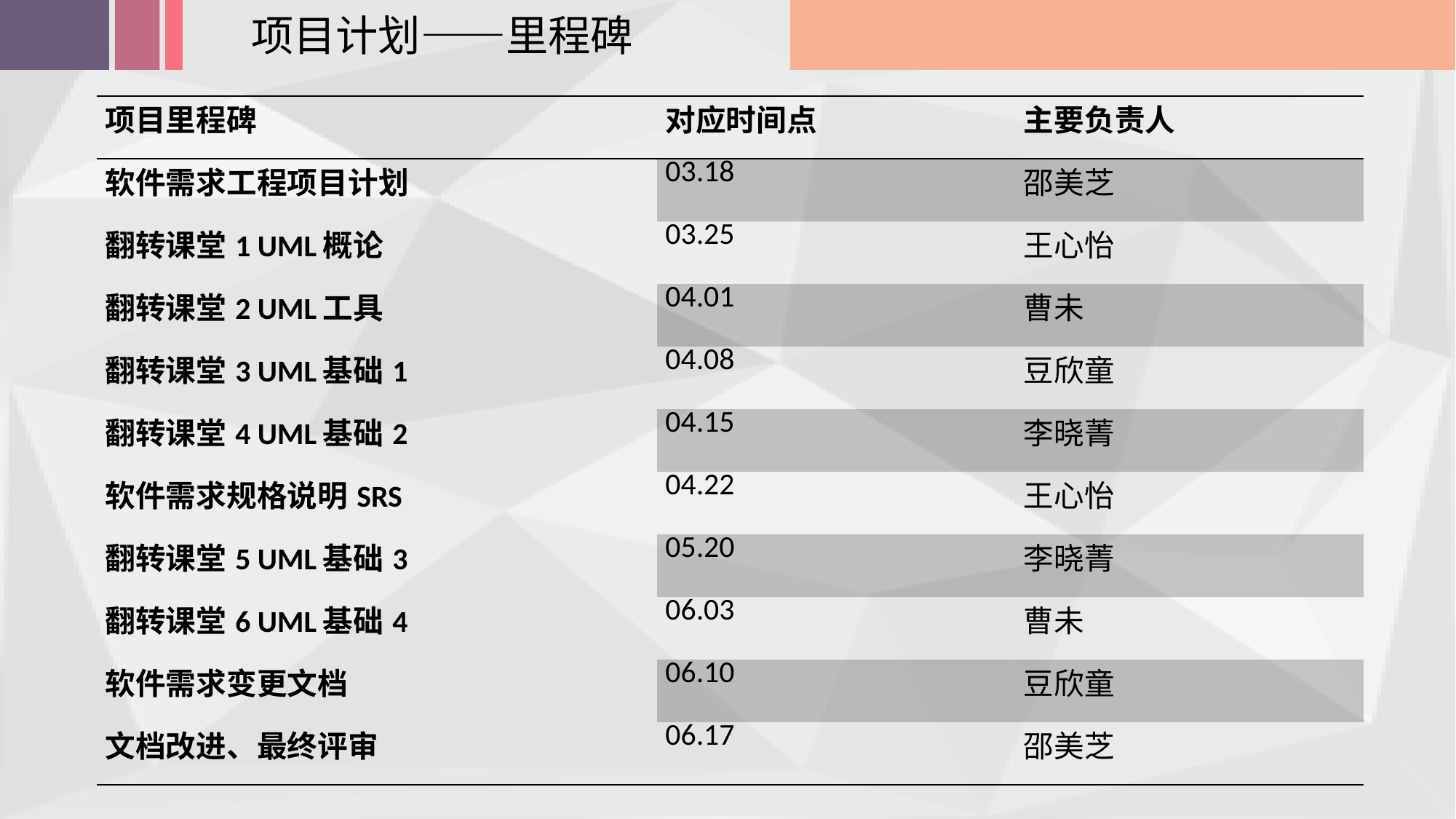

项目计划——里程碑
| 项目里程碑 | 对应时间点 | 主要负责人 |
| --- | --- | --- |
| 软件需求工程项目计划 | 03.18 | 邵美芝 |
| 翻转课堂1 UML概论 | 03.25 | 王心怡 |
| 翻转课堂2 UML工具 | 04.01 | 曹未 |
| 翻转课堂3 UML基础1 | 04.08 | 豆欣童 |
| 翻转课堂4 UML基础2 | 04.15 | 李晓菁 |
| 软件需求规格说明SRS | 04.22 | 王心怡 |
| 翻转课堂5 UML基础3 | 05.20 | 李晓菁 |
| 翻转课堂6 UML基础4 | 06.03 | 曹未 |
| 软件需求变更文档 | 06.10 | 豆欣童 |
| 文档改进、最终评审 | 06.17 | 邵美芝 |